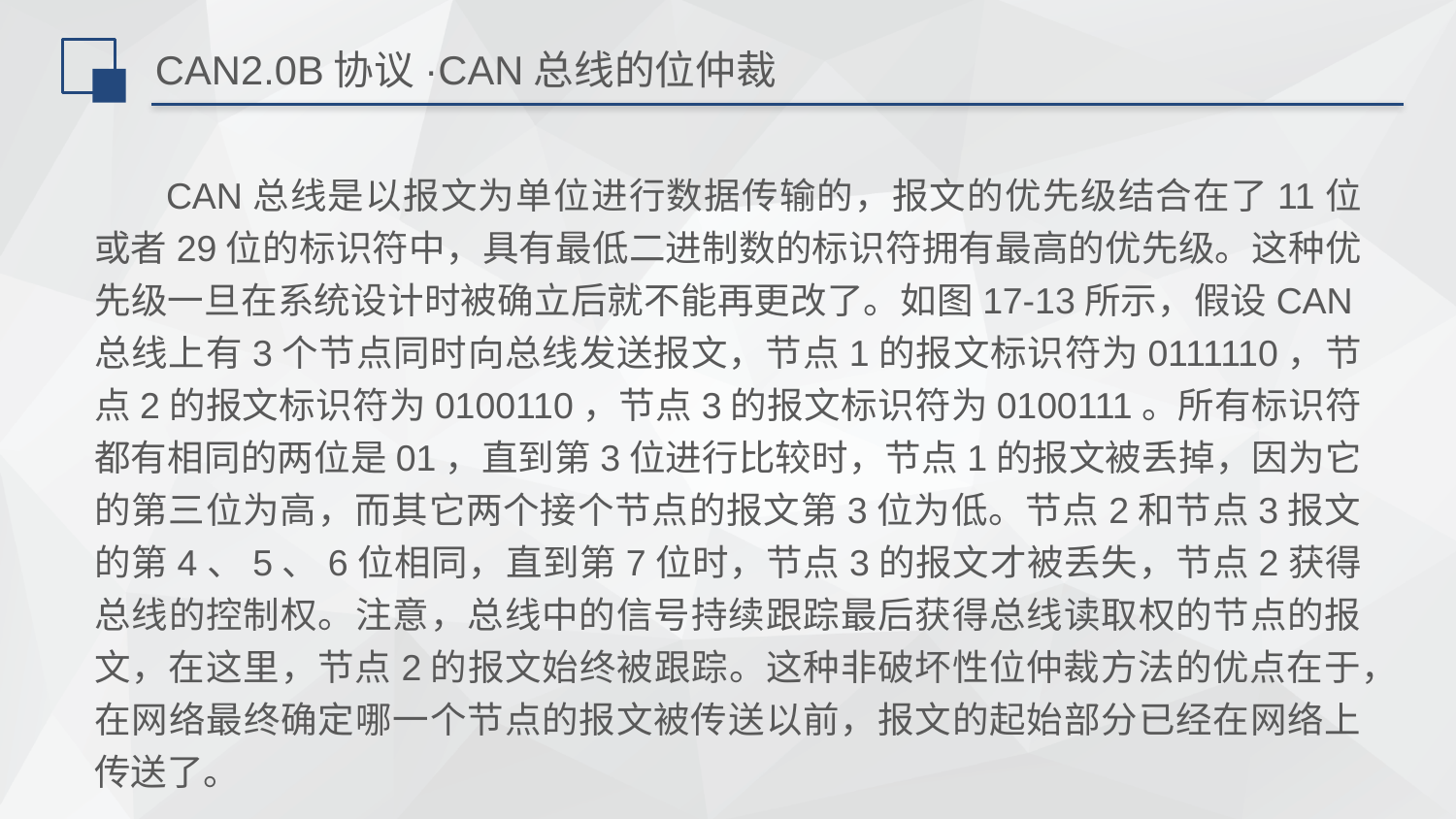

# CAN2.0B协议·CAN总线的位仲裁
CAN总线是以报文为单位进行数据传输的，报文的优先级结合在了11位或者29位的标识符中，具有最低二进制数的标识符拥有最高的优先级。这种优先级一旦在系统设计时被确立后就不能再更改了。如图17-13所示，假设CAN总线上有3个节点同时向总线发送报文，节点1的报文标识符为0111110，节点2的报文标识符为0100110，节点3的报文标识符为0100111。所有标识符都有相同的两位是01，直到第3位进行比较时，节点1的报文被丢掉，因为它的第三位为高，而其它两个接个节点的报文第3位为低。节点2和节点3报文的第4、5、6位相同，直到第7位时，节点3的报文才被丢失，节点2获得总线的控制权。注意，总线中的信号持续跟踪最后获得总线读取权的节点的报文，在这里，节点2的报文始终被跟踪。这种非破坏性位仲裁方法的优点在于，在网络最终确定哪一个节点的报文被传送以前，报文的起始部分已经在网络上传送了。